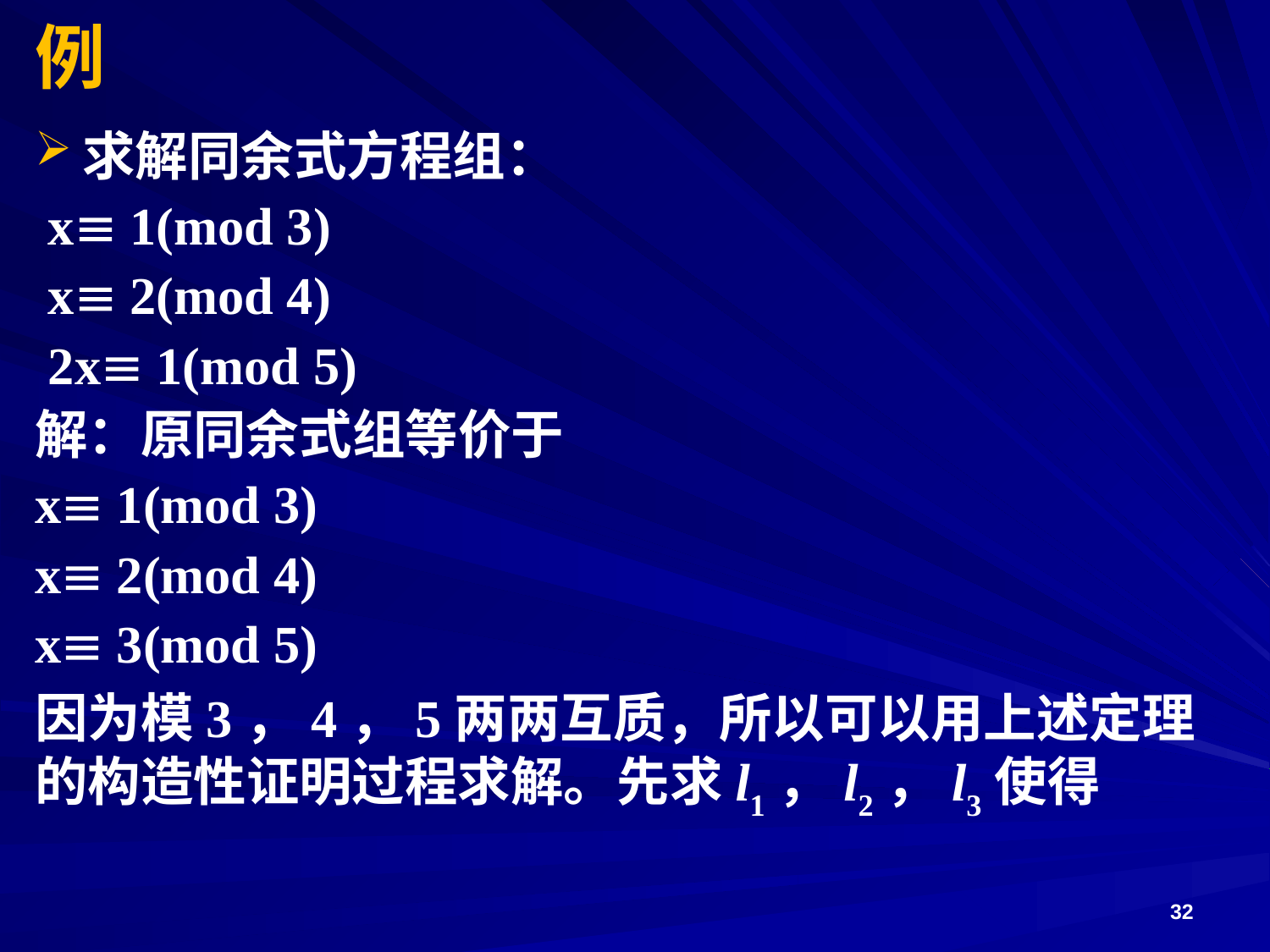

# 例
求解同余式方程组：
 x≡ 1(mod 3)
 x≡ 2(mod 4)
 2x≡ 1(mod 5)
解：原同余式组等价于
x≡ 1(mod 3)
x≡ 2(mod 4)
x≡ 3(mod 5)
因为模3，4，5两两互质，所以可以用上述定理的构造性证明过程求解。先求l1，l2，l3使得

32